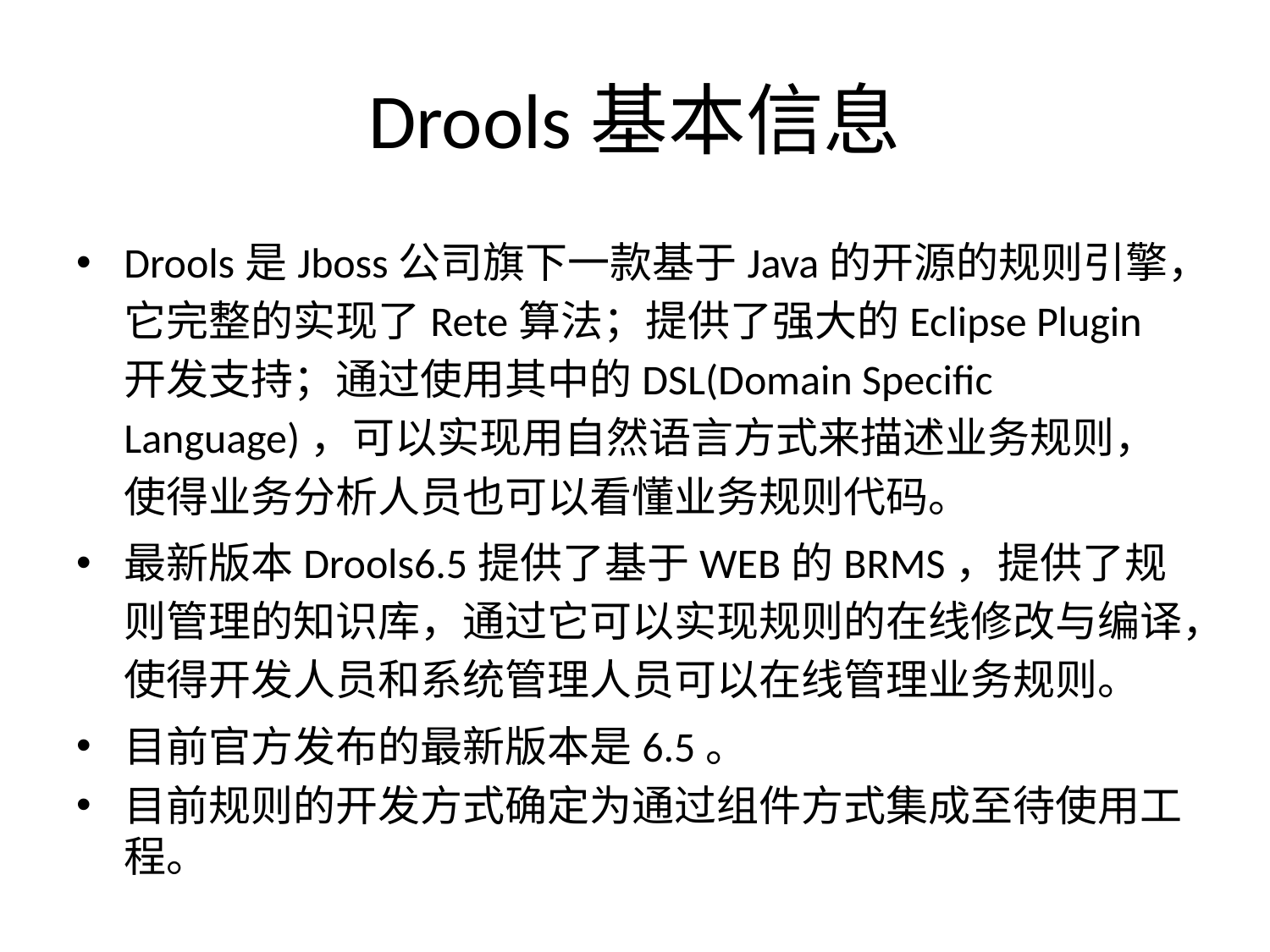

# Drools基本信息
Drools是Jboss公司旗下一款基于Java的开源的规则引擎，它完整的实现了Rete算法；提供了强大的Eclipse Plugin开发支持；通过使用其中的DSL(Domain Specific Language)，可以实现用自然语言方式来描述业务规则，使得业务分析人员也可以看懂业务规则代码。
最新版本Drools6.5提供了基于WEB的BRMS，提供了规则管理的知识库，通过它可以实现规则的在线修改与编译，使得开发人员和系统管理人员可以在线管理业务规则。
目前官方发布的最新版本是6.5。
目前规则的开发方式确定为通过组件方式集成至待使用工程。